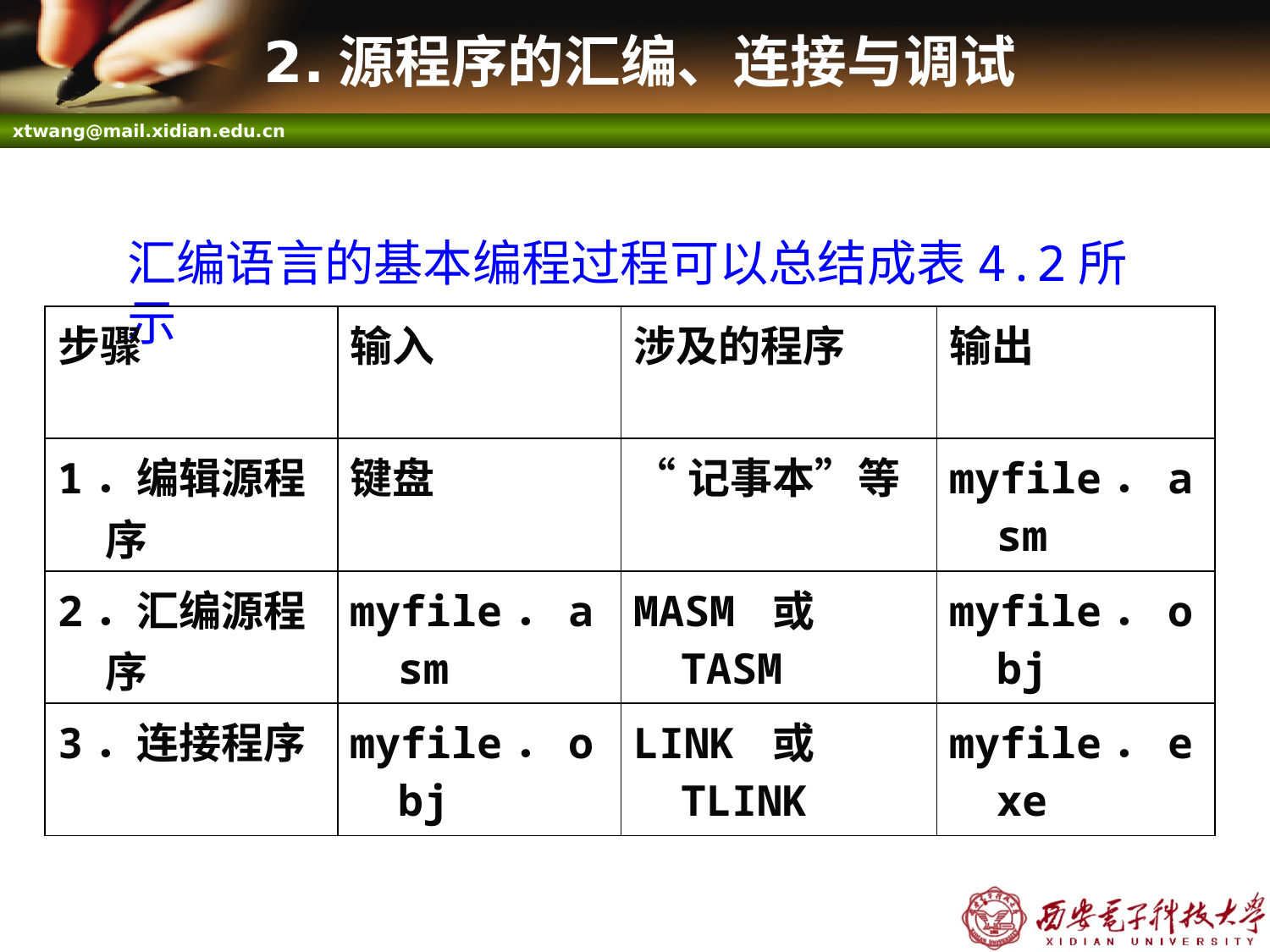

# 2.源程序的汇编、连接与调试
汇编语言的基本编程过程可以总结成表4.2所示
| 步骤 | 输入 | 涉及的程序 | 输出 |
| --- | --- | --- | --- |
| 1．编辑源程序 | 键盘 | “记事本”等 | myfile．asm |
| 2．汇编源程序 | myfile．asm | MASM 或 TASM | myfile．obj |
| 3．连接程序 | myfile．obj | LINK 或 TLINK | myfile．exe |